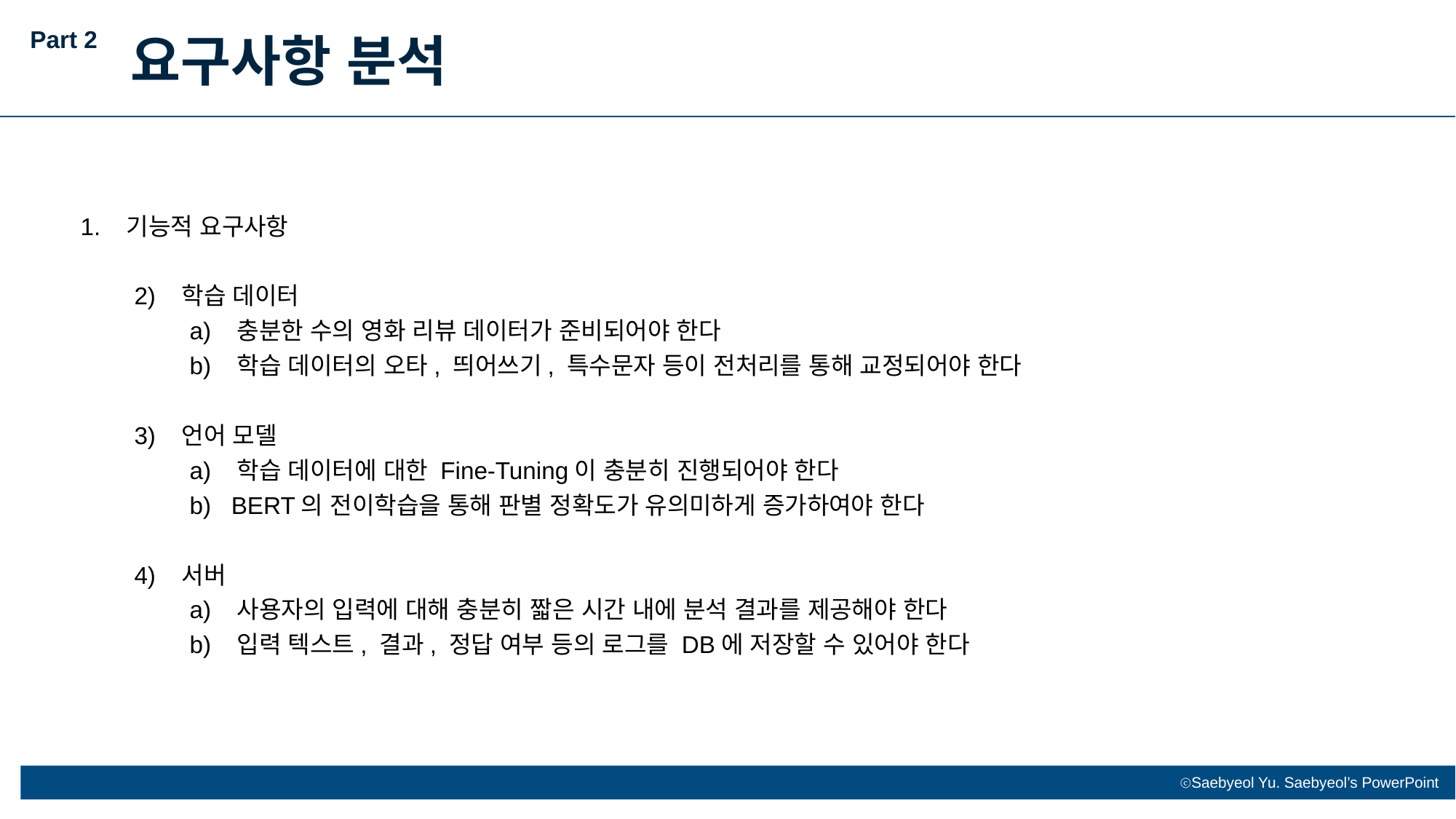

Part 2
요구사항 분석
1.   기능적 요구사항

        2)   학습 데이터
	a)   충분한 수의 영화 리뷰 데이터가 준비되어야 한다
	b)   학습 데이터의 오타, 띄어쓰기, 특수문자 등이 전처리를 통해 교정되어야 한다

        3)   언어 모델
	a)   학습 데이터에 대한 Fine-Tuning이 충분히 진행되어야 한다
	b)   BERT의 전이학습을 통해 판별 정확도가 유의미하게 증가하여야 한다

        4)   서버
	a)   사용자의 입력에 대해 충분히 짧은 시간 내에 분석 결과를 제공해야 한다
	b)   입력 텍스트, 결과, 정답 여부 등의 로그를 DB에 저장할 수 있어야 한다